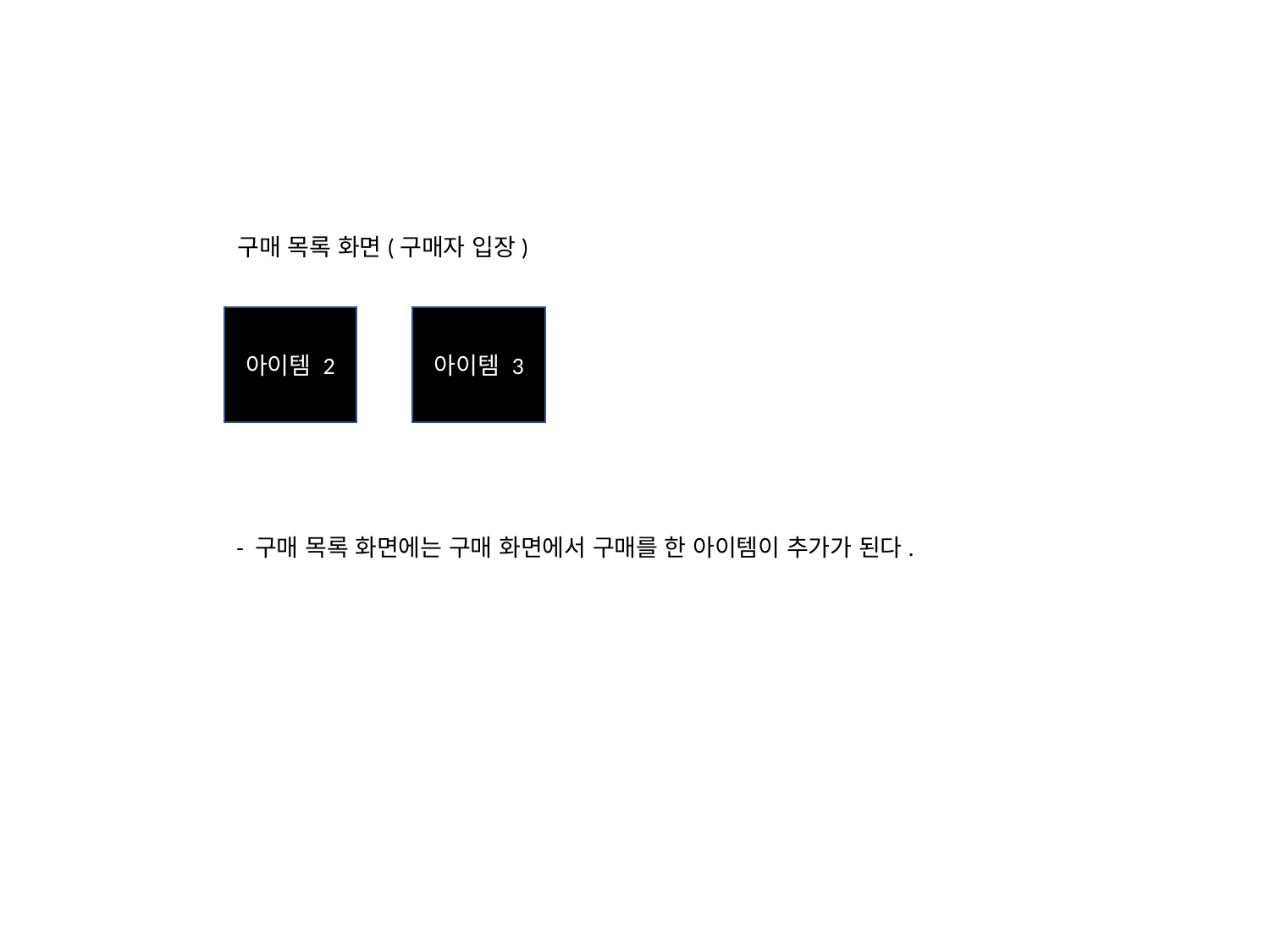

구매 목록 화면(구매자 입장)
아이템 2
아이템 3
- 구매 목록 화면에는 구매 화면에서 구매를 한 아이템이 추가가 된다.